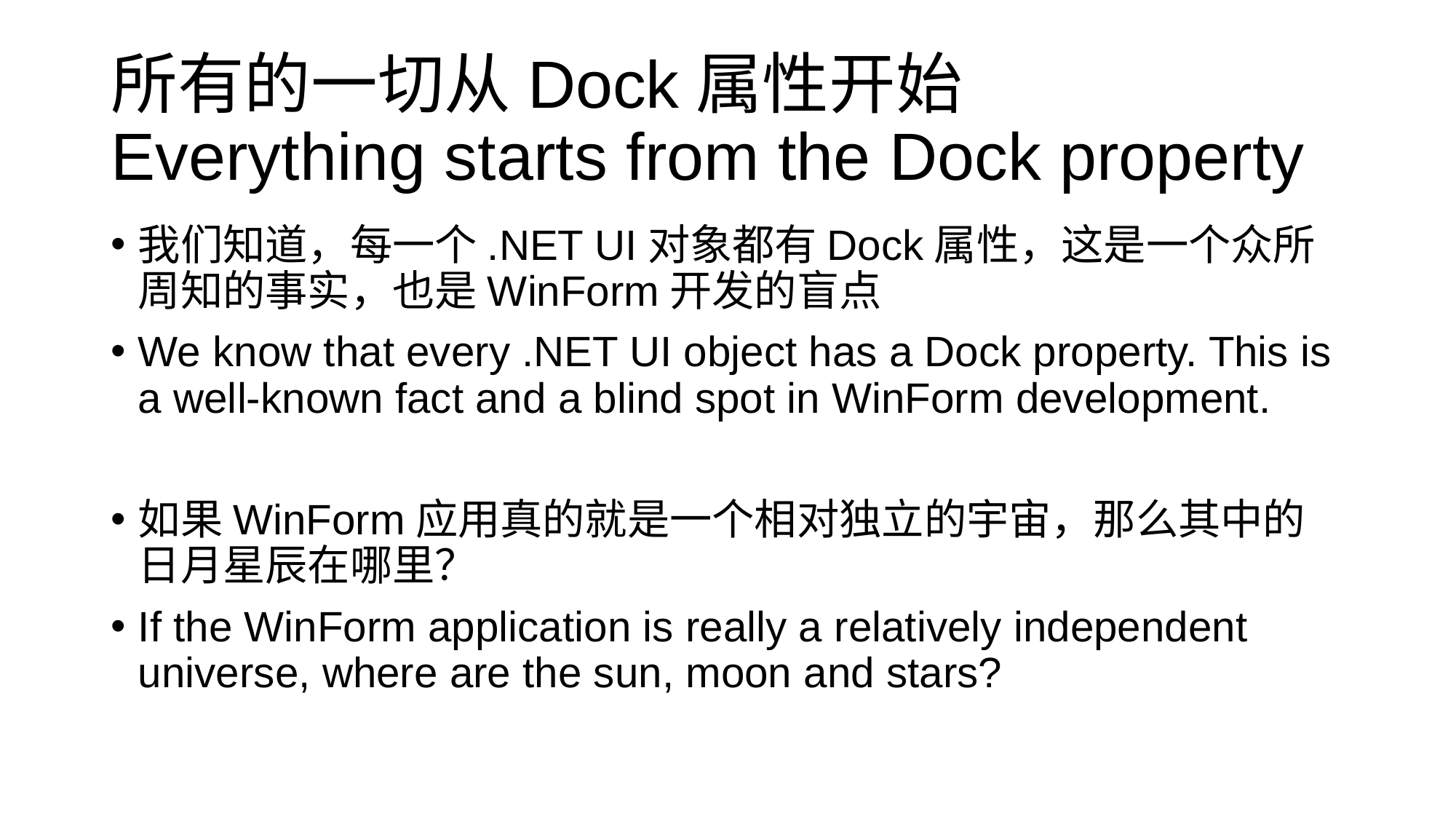

# 所有的一切从Dock属性开始 Everything starts from the Dock property
我们知道，每一个.NET UI对象都有Dock属性，这是一个众所周知的事实，也是WinForm开发的盲点
We know that every .NET UI object has a Dock property. This is a well-known fact and a blind spot in WinForm development.

如果WinForm应用真的就是一个相对独立的宇宙，那么其中的日月星辰在哪里？
If the WinForm application is really a relatively independent universe, where are the sun, moon and stars?